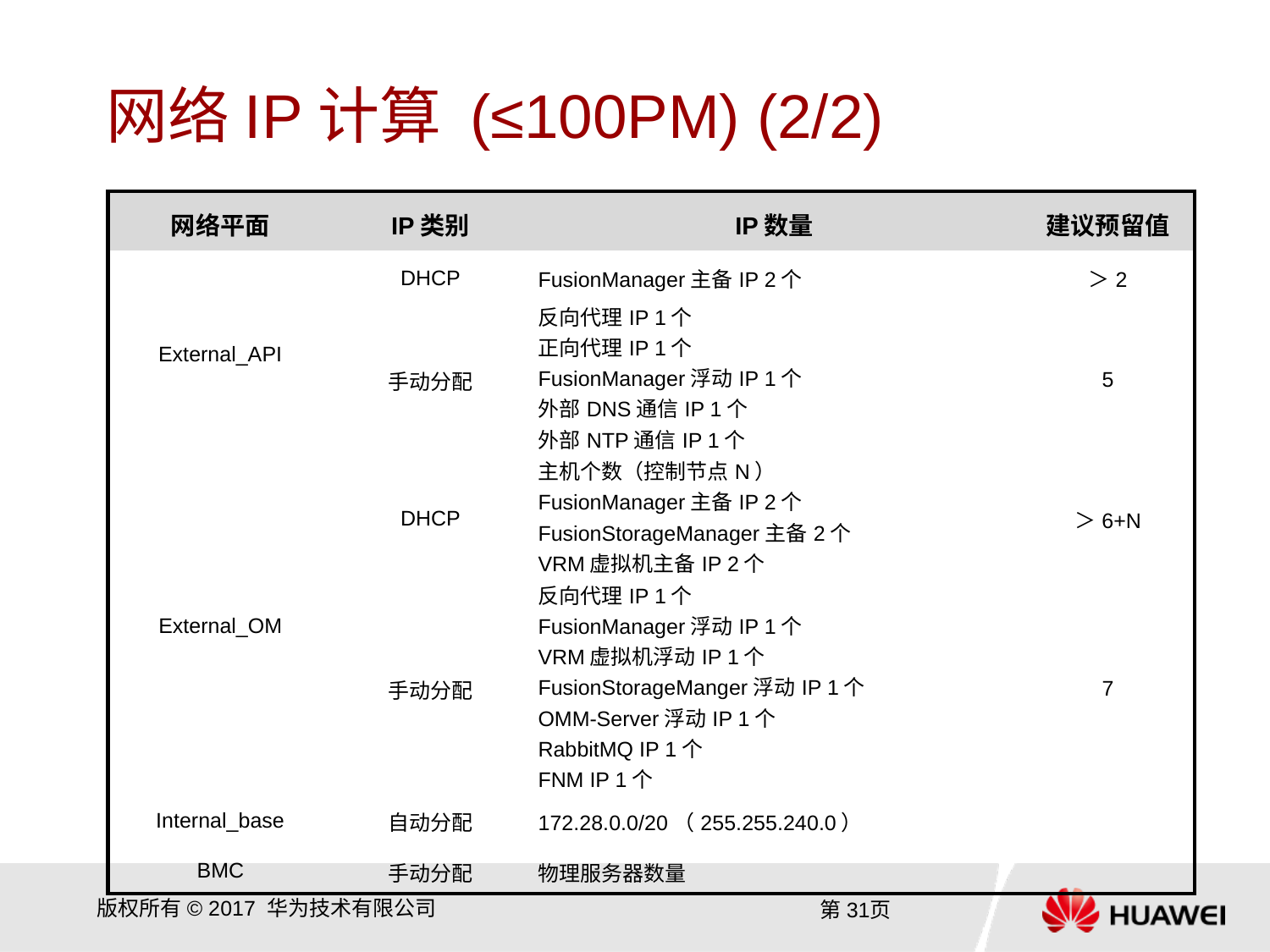

# 网络IP计算 (≤100PM) (2/2)
| 网络平面 | IP类别 | IP数量 | 建议预留值 |
| --- | --- | --- | --- |
| External\_API | DHCP | FusionManager主备IP 2个 | ＞2 |
|  | 手动分配 | 反向代理IP 1个 正向代理IP 1个 FusionManager浮动IP 1个 外部DNS通信IP 1个 外部NTP通信IP 1个 | 5 |
| External\_OM | DHCP | 主机个数（控制节点N） FusionManager主备IP 2个 FusionStorageManager主备2个 VRM虚拟机主备IP 2个 | ＞6+N |
|  | 手动分配 | 反向代理IP 1个 FusionManager浮动IP 1个 VRM虚拟机浮动IP 1个 FusionStorageManger浮动IP 1个 OMM-Server浮动IP 1个 RabbitMQ IP 1个 FNM IP 1个 | 7 |
| Internal\_base | 自动分配 | 172.28.0.0/20（255.255.240.0） |  |
| BMC | 手动分配 | 物理服务器数量 |  |